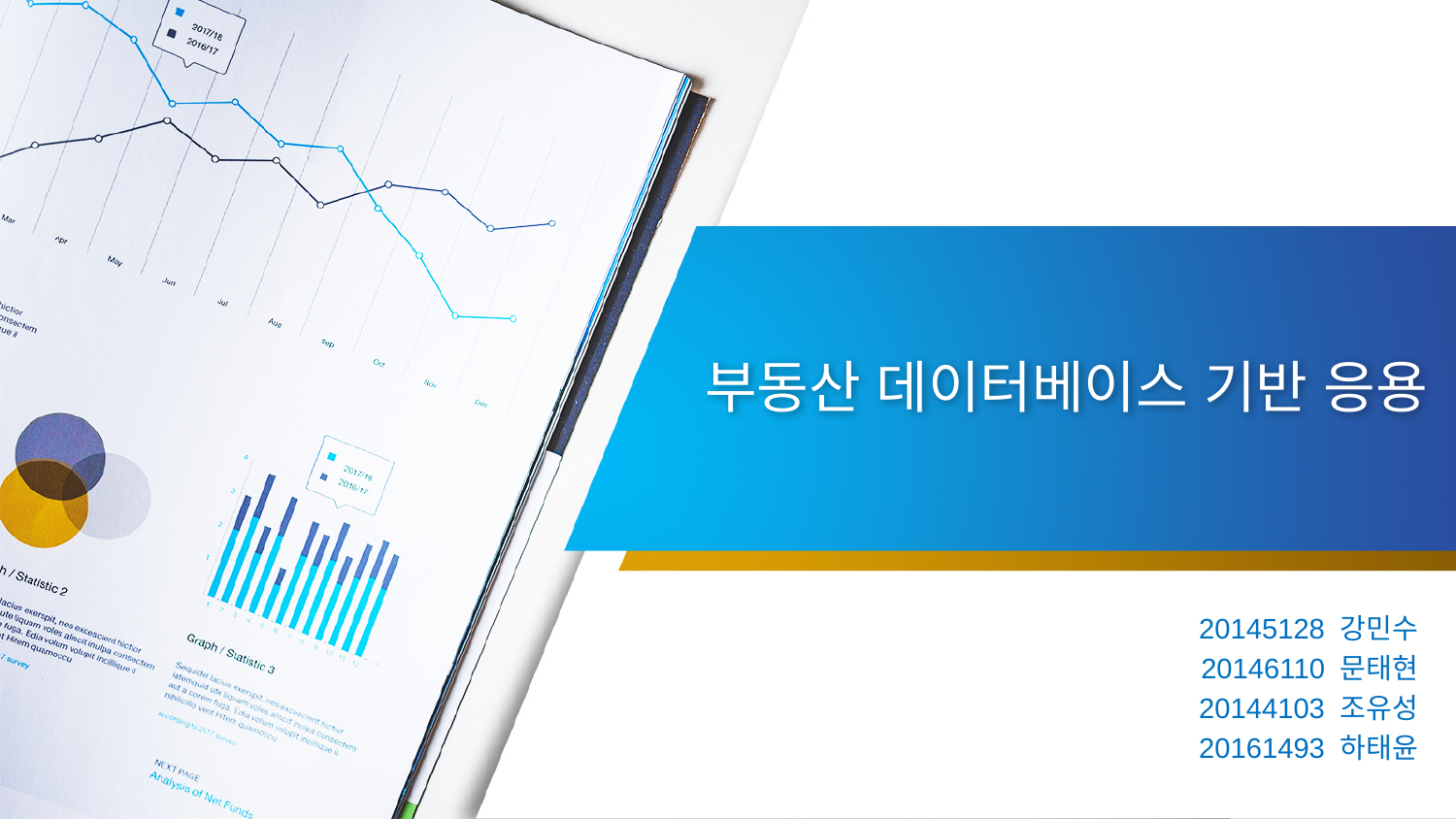

# 부동산 데이터베이스 기반 응용
20145128 강민수
20146110 문태현
20144103 조유성
20161493 하태윤